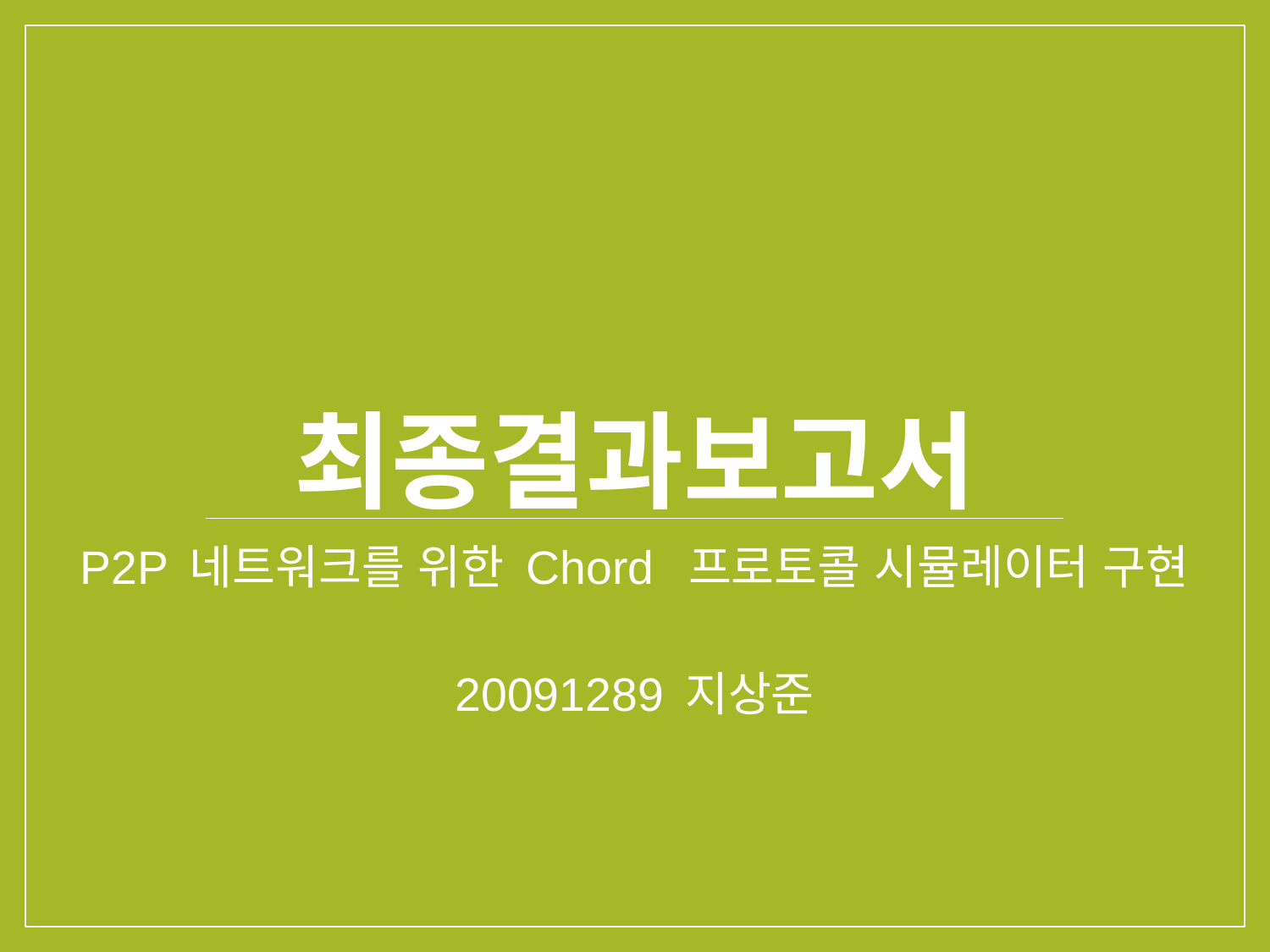

# 최종결과보고서
P2P 네트워크를 위한 Chord  프로토콜 시뮬레이터 구현

20091289 지상준